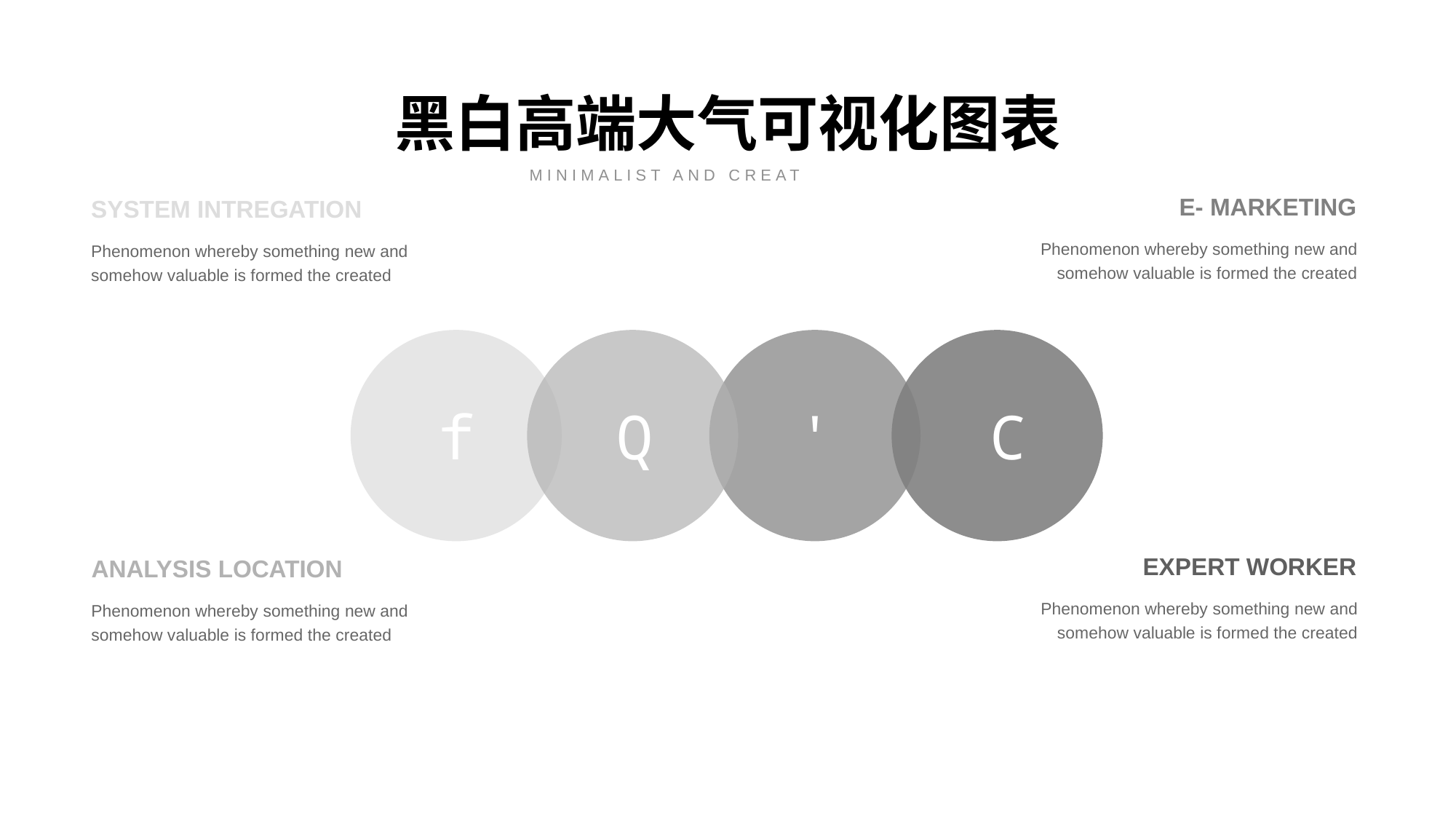

黑白高端大气可视化图表
MINIMALIST AND CREATIVE THEME
E- MARKETING
Phenomenon whereby something new and somehow valuable is formed the created
SYSTEM INTREGATION
Phenomenon whereby something new and somehow valuable is formed the created

f

Q

'

C
EXPERT WORKER
Phenomenon whereby something new and somehow valuable is formed the created
ANALYSIS LOCATION
Phenomenon whereby something new and somehow valuable is formed the created